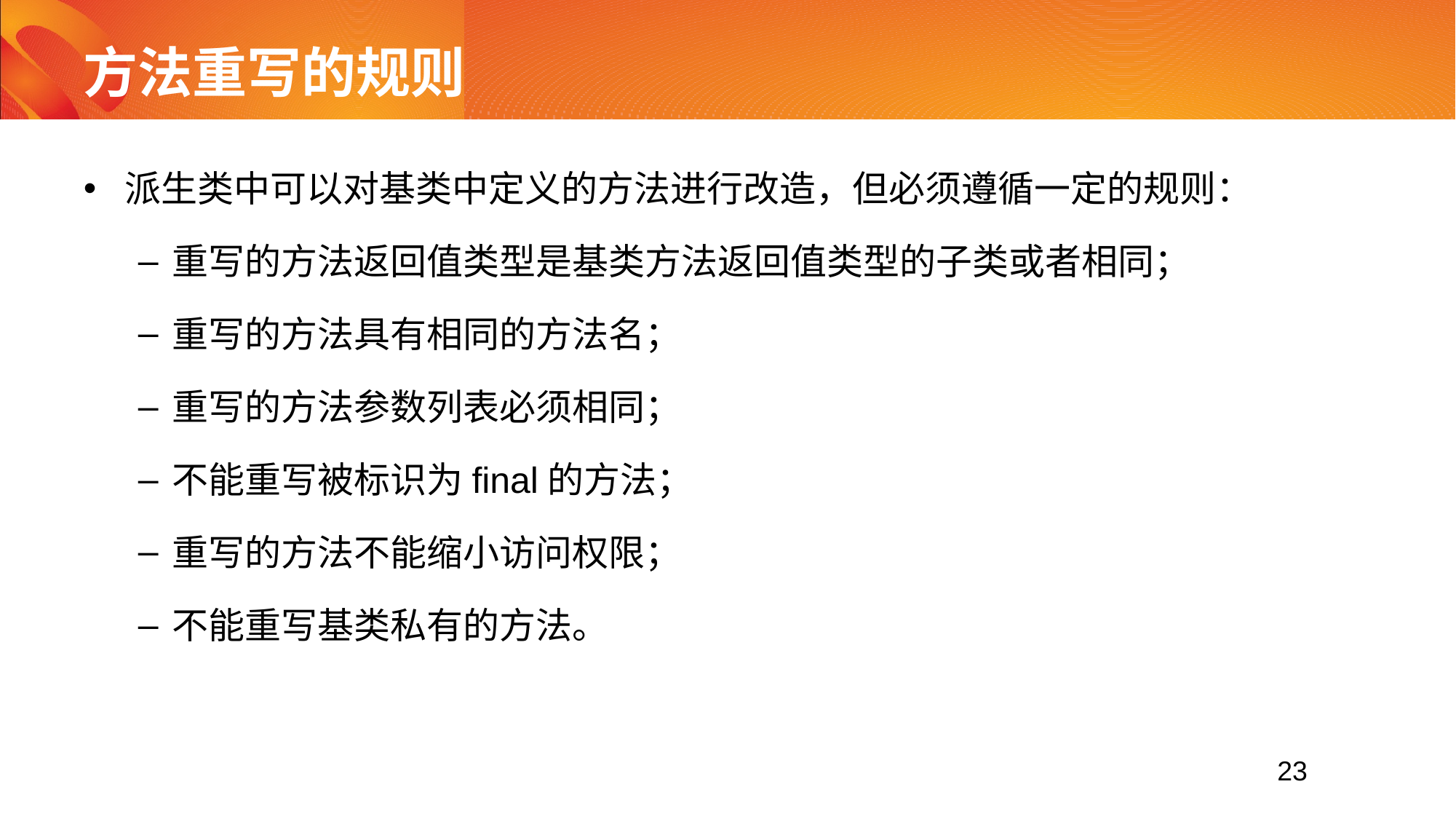

# 方法重写的规则
派生类中可以对基类中定义的方法进行改造，但必须遵循一定的规则：
重写的方法返回值类型是基类方法返回值类型的子类或者相同；
重写的方法具有相同的方法名；
重写的方法参数列表必须相同；
不能重写被标识为final的方法；
重写的方法不能缩小访问权限；
不能重写基类私有的方法。